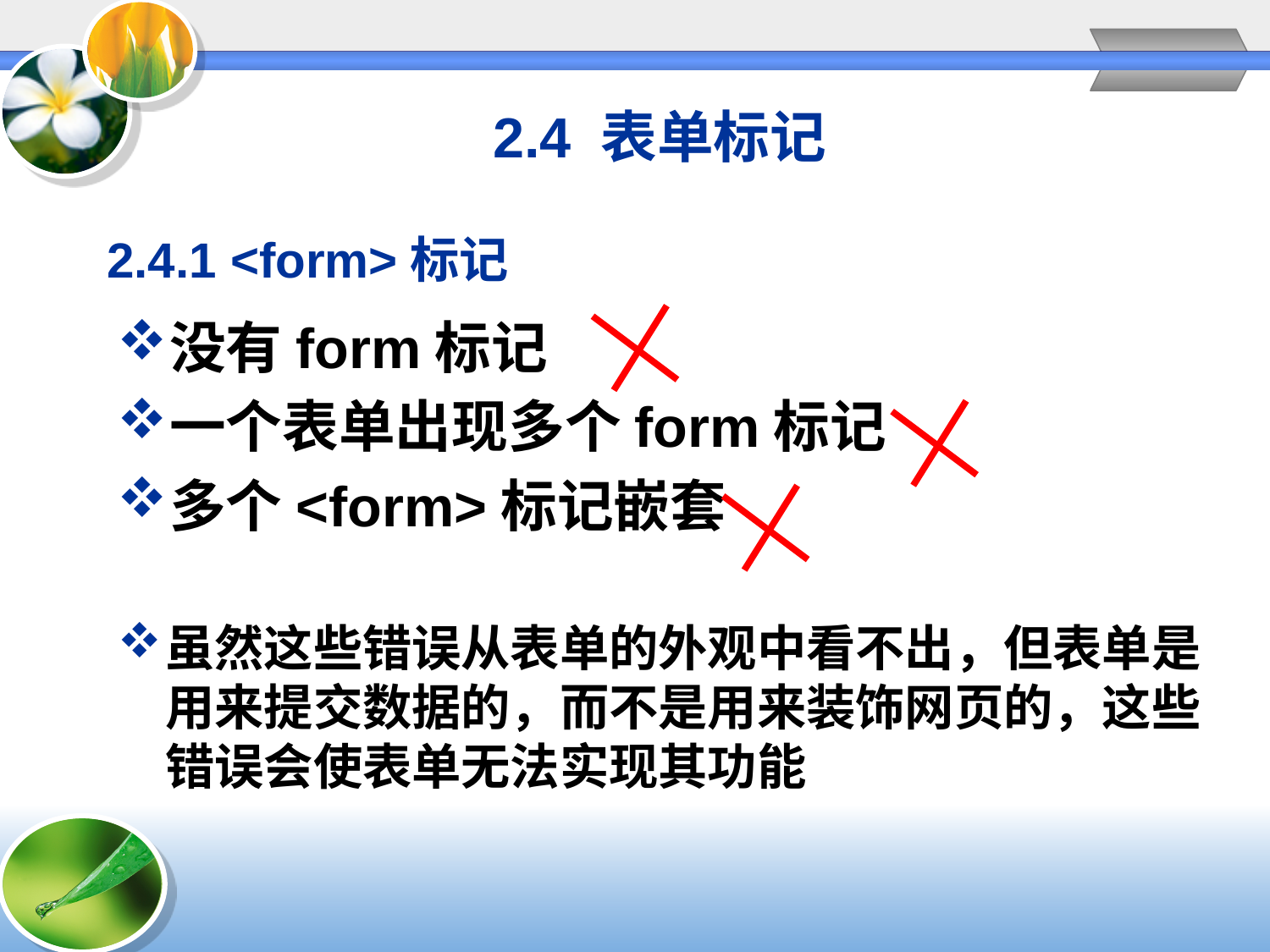

2.4 表单标记
2.4.1 <form>标记

没有form标记
一个表单出现多个form标记
多个<form>标记嵌套

虽然这些错误从表单的外观中看不出，但表单是用来提交数据的，而不是用来装饰网页的，这些错误会使表单无法实现其功能